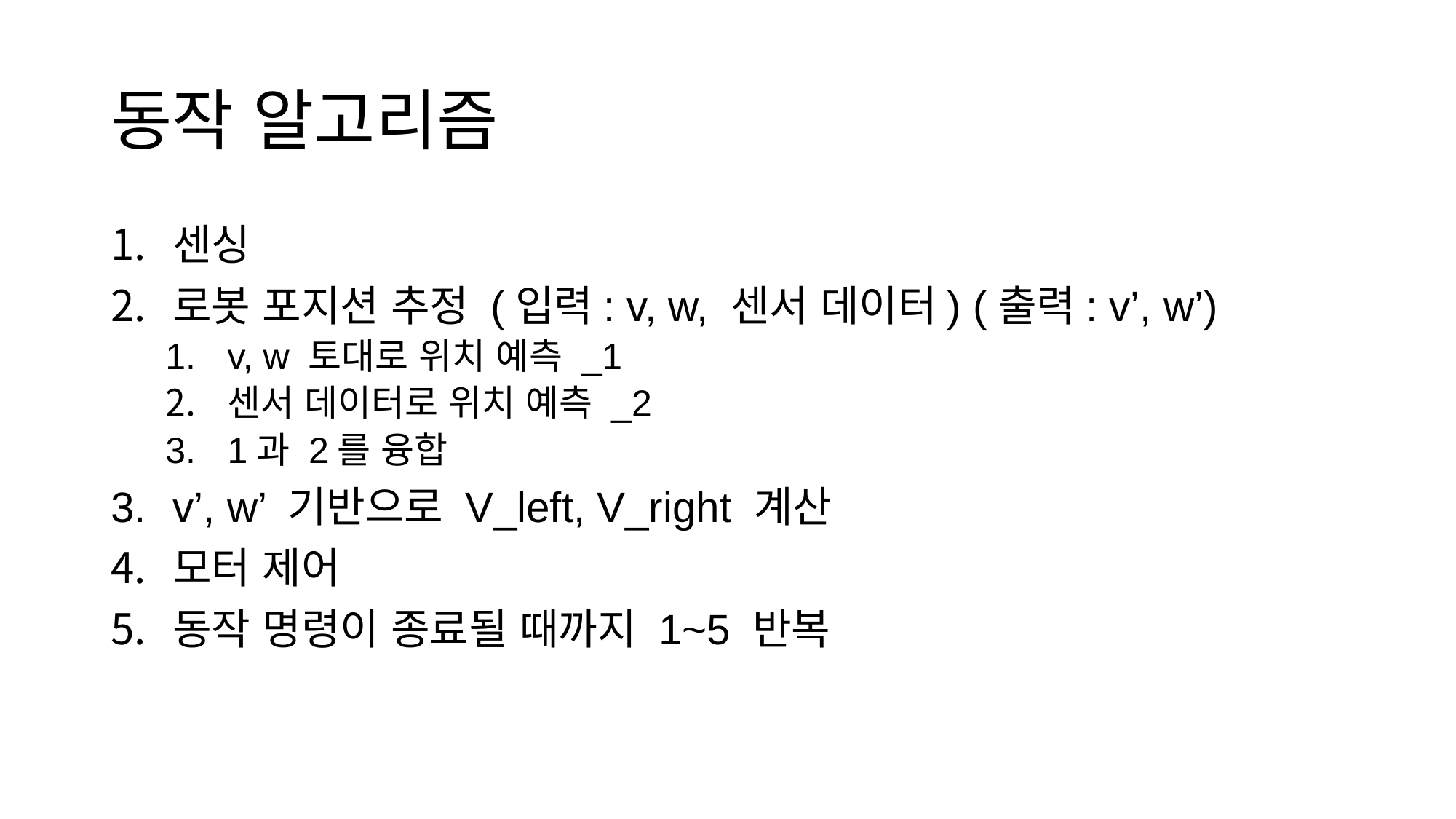

# 동작 알고리즘
센싱
로봇 포지션 추정 (입력: v, w, 센서 데이터) (출력: v’, w’)
v, w 토대로 위치 예측 _1
센서 데이터로 위치 예측 _2
1과 2를 융합
v’, w’ 기반으로 V_left, V_right 계산
모터 제어
동작 명령이 종료될 때까지 1~5 반복